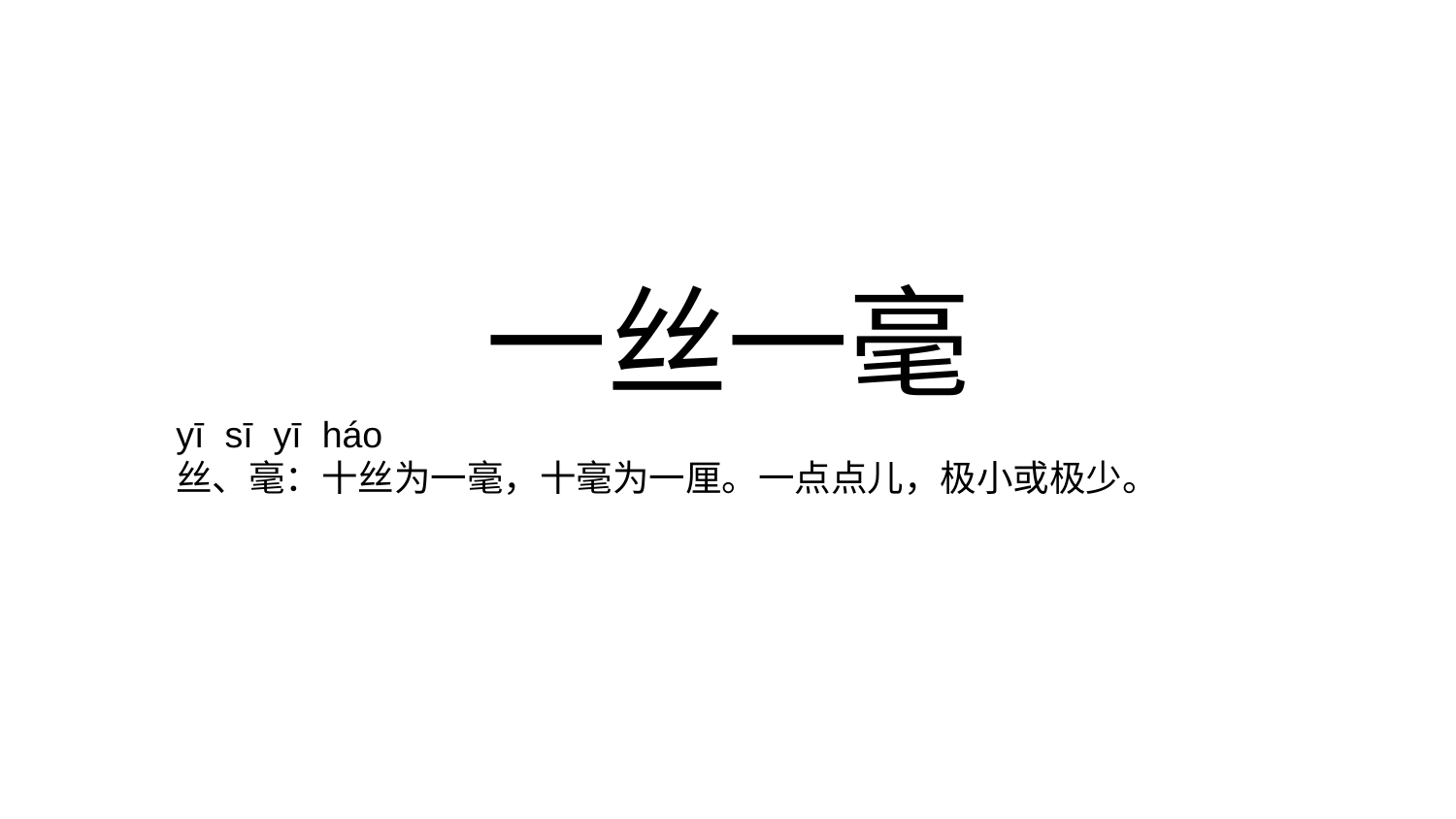

# 一丝一毫
yī  sī  yī  háo
丝、毫：十丝为一毫，十毫为一厘。一点点儿，极小或极少。